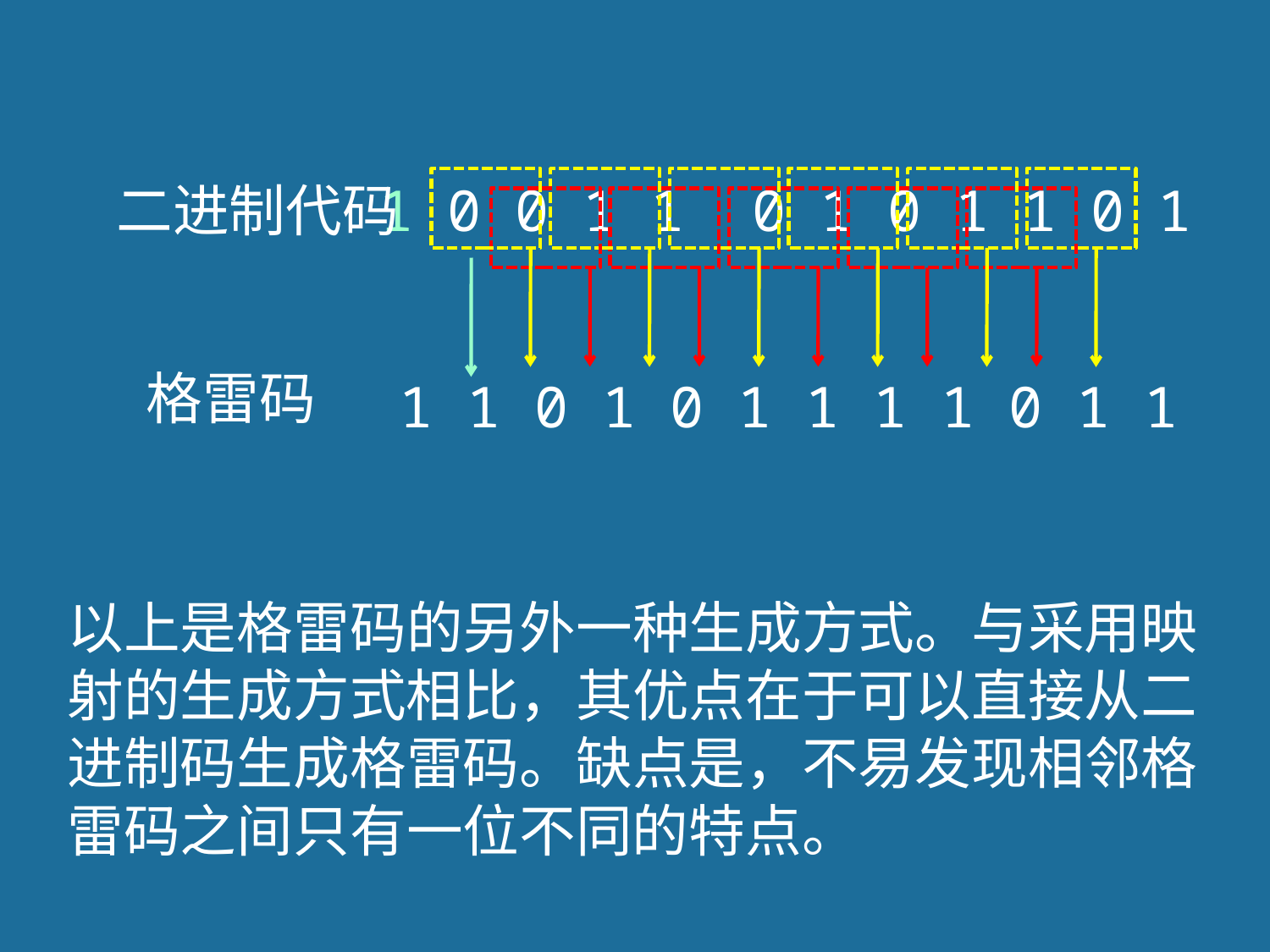

二进制代码
1 0 0 1 1  0 1 0 1 1 0 1

格雷码
1 1 0 1 0 1 1 1 1 0 1 1
以上是格雷码的另外一种生成方式。与采用映射的生成方式相比，其优点在于可以直接从二进制码生成格雷码。缺点是，不易发现相邻格雷码之间只有一位不同的特点。
73